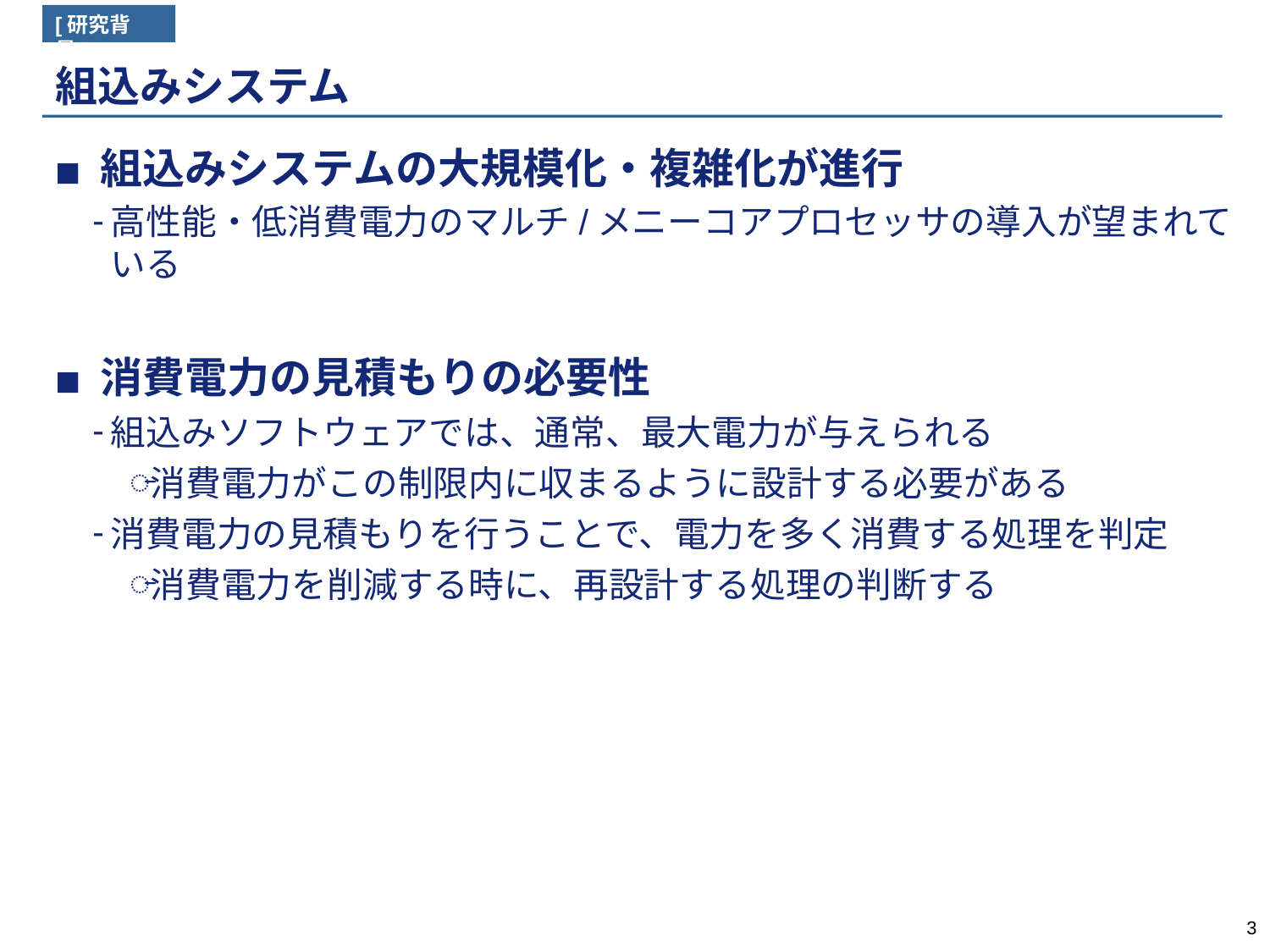

[研究背景]
# 組込みシステム
 組込みシステムの大規模化・複雑化が進行
高性能・低消費電力のマルチ/メニーコアプロセッサの導入が望まれている

 消費電力の見積もりの必要性
組込みソフトウェアでは、通常、最大電力が与えられる
消費電力がこの制限内に収まるように設計する必要がある
消費電力の見積もりを行うことで、電力を多く消費する処理を判定
消費電力を削減する時に、再設計する処理の判断する

3